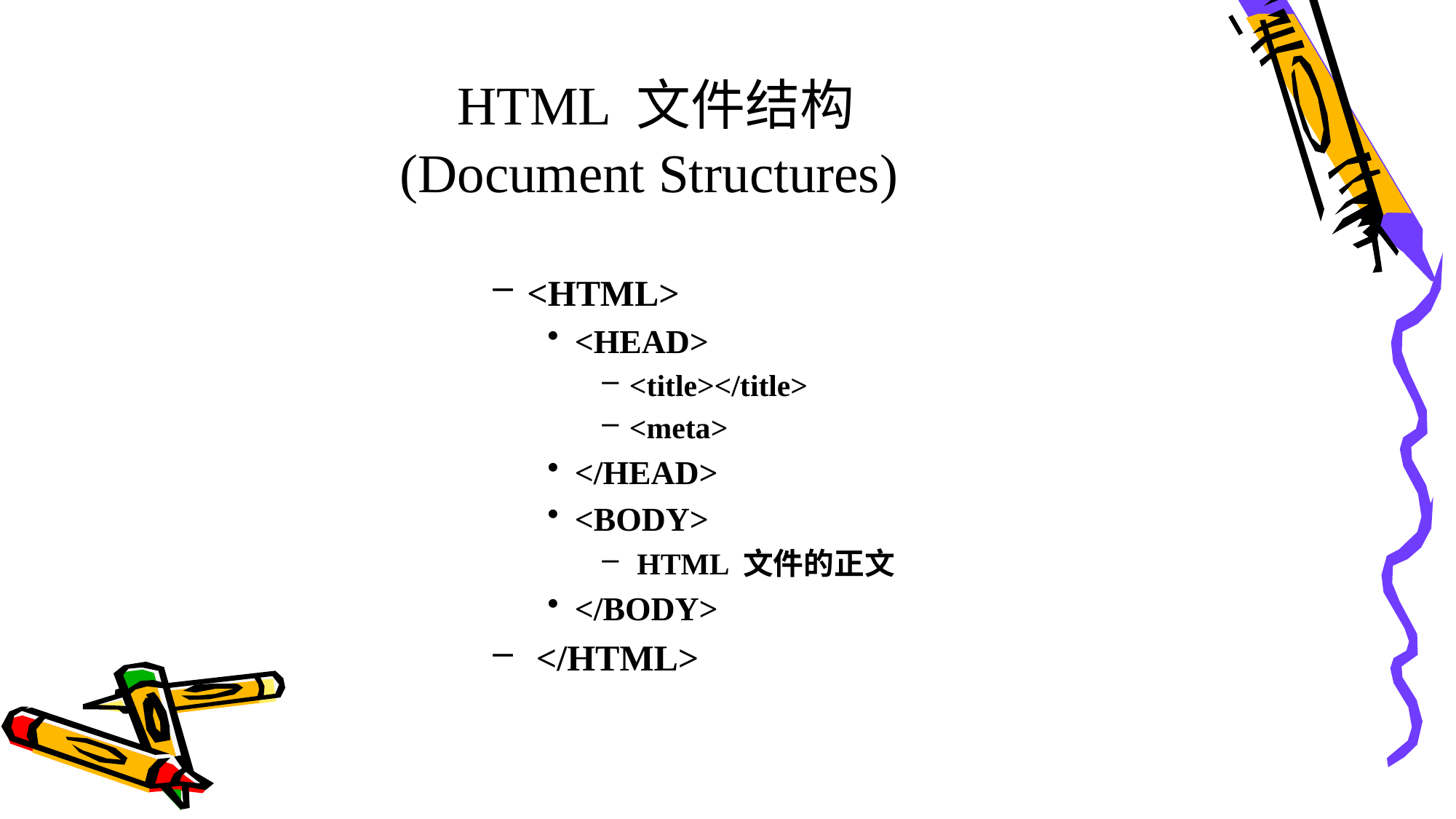

# HTML 文件结构 (Document Structures)
<HTML>
<HEAD>
<title></title>
<meta>
</HEAD>
<BODY>
 HTML 文件的正文
</BODY>
 </HTML>